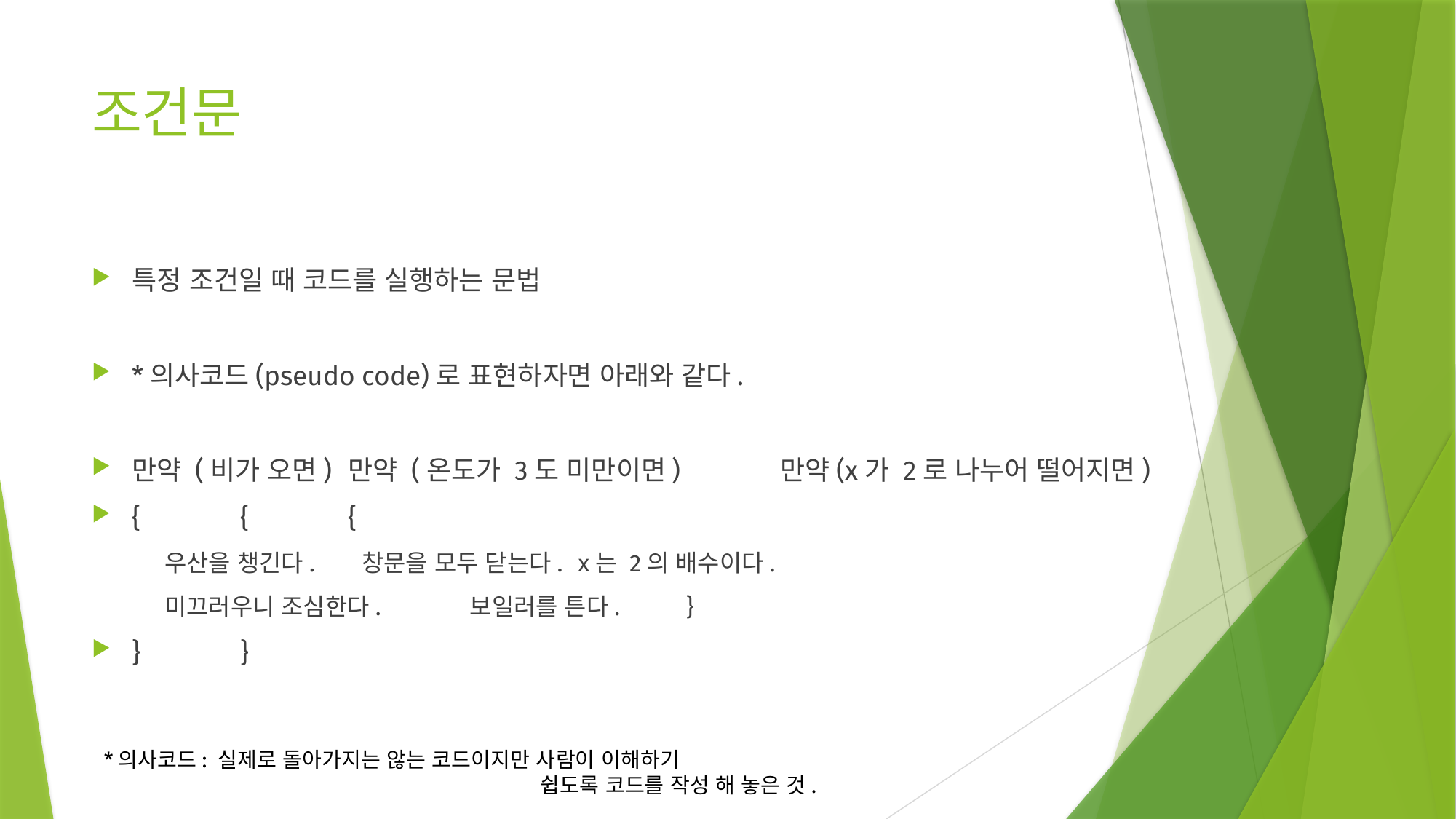

# 조건문
특정 조건일 때 코드를 실행하는 문법

*의사코드(pseudo code)로 표현하자면 아래와 같다.

만약 (비가 오면)				만약 (온도가 3도 미만이면)		만약(x가 2로 나누어 떨어지면)
{								{								{
  우산을 챙긴다.					창문을 모두 닫는다.					x는 2의 배수이다.
  미끄러우니 조심한다.				보일러를 튼다.					}
}								}
*의사코드: 실제로 돌아가지는 않는 코드이지만 사람이 이해하기 							쉽도록 코드를 작성 해 놓은 것.